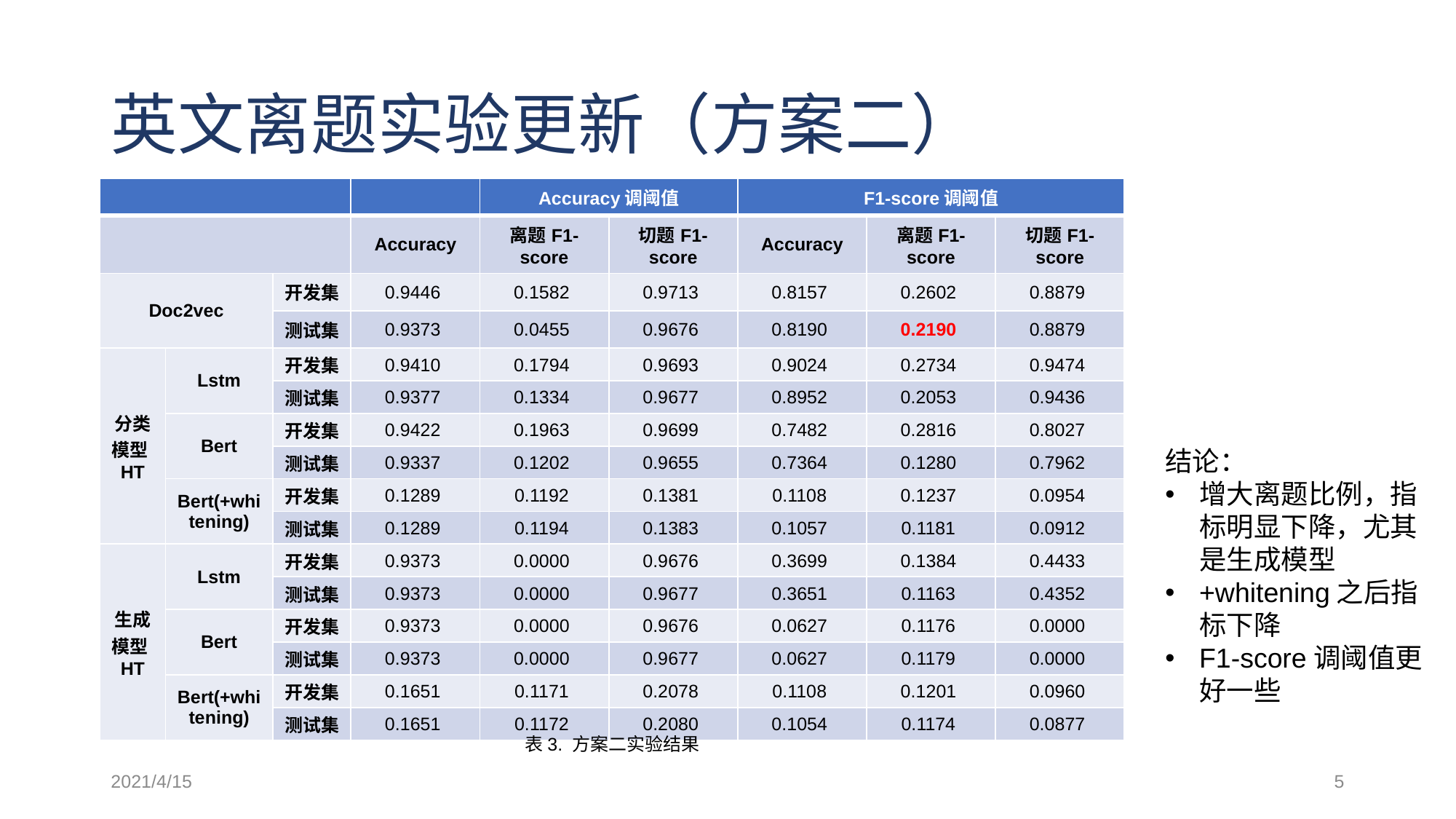

# 英文离题实验更新（方案二）
|  |  |  |  | Accuracy调阈值 |  | F1-score调阈值 |  |  |
| --- | --- | --- | --- | --- | --- | --- | --- | --- |
|  |  |  | Accuracy | 离题F1-score | 切题F1-score | Accuracy | 离题F1-score | 切题F1-score |
| Doc2vec |  | 开发集 | 0.9446 | 0.1582 | 0.9713 | 0.8157 | 0.2602 | 0.8879 |
|  |  | 测试集 | 0.9373 | 0.0455 | 0.9676 | 0.8190 | 0.2190 | 0.8879 |
| 分类模型HT | Lstm | 开发集 | 0.9410 | 0.1794 | 0.9693 | 0.9024 | 0.2734 | 0.9474 |
|  |  | 测试集 | 0.9377 | 0.1334 | 0.9677 | 0.8952 | 0.2053 | 0.9436 |
|  | Bert | 开发集 | 0.9422 | 0.1963 | 0.9699 | 0.7482 | 0.2816 | 0.8027 |
|  |  | 测试集 | 0.9337 | 0.1202 | 0.9655 | 0.7364 | 0.1280 | 0.7962 |
|  | Bert(+whitening) | 开发集 | 0.1289 | 0.1192 | 0.1381 | 0.1108 | 0.1237 | 0.0954 |
|  |  | 测试集 | 0.1289 | 0.1194 | 0.1383 | 0.1057 | 0.1181 | 0.0912 |
| 生成模型HT | Lstm | 开发集 | 0.9373 | 0.0000 | 0.9676 | 0.3699 | 0.1384 | 0.4433 |
|  |  | 测试集 | 0.9373 | 0.0000 | 0.9677 | 0.3651 | 0.1163 | 0.4352 |
|  | Bert | 开发集 | 0.9373 | 0.0000 | 0.9676 | 0.0627 | 0.1176 | 0.0000 |
|  |  | 测试集 | 0.9373 | 0.0000 | 0.9677 | 0.0627 | 0.1179 | 0.0000 |
|  | Bert(+whitening) | 开发集 | 0.1651 | 0.1171 | 0.2078 | 0.1108 | 0.1201 | 0.0960 |
|  |  | 测试集 | 0.1651 | 0.1172 | 0.2080 | 0.1054 | 0.1174 | 0.0877 |
结论：
增大离题比例，指标明显下降，尤其是生成模型
+whitening之后指标下降
F1-score调阈值更好一些
表3. 方案二实验结果
2021/4/15
5